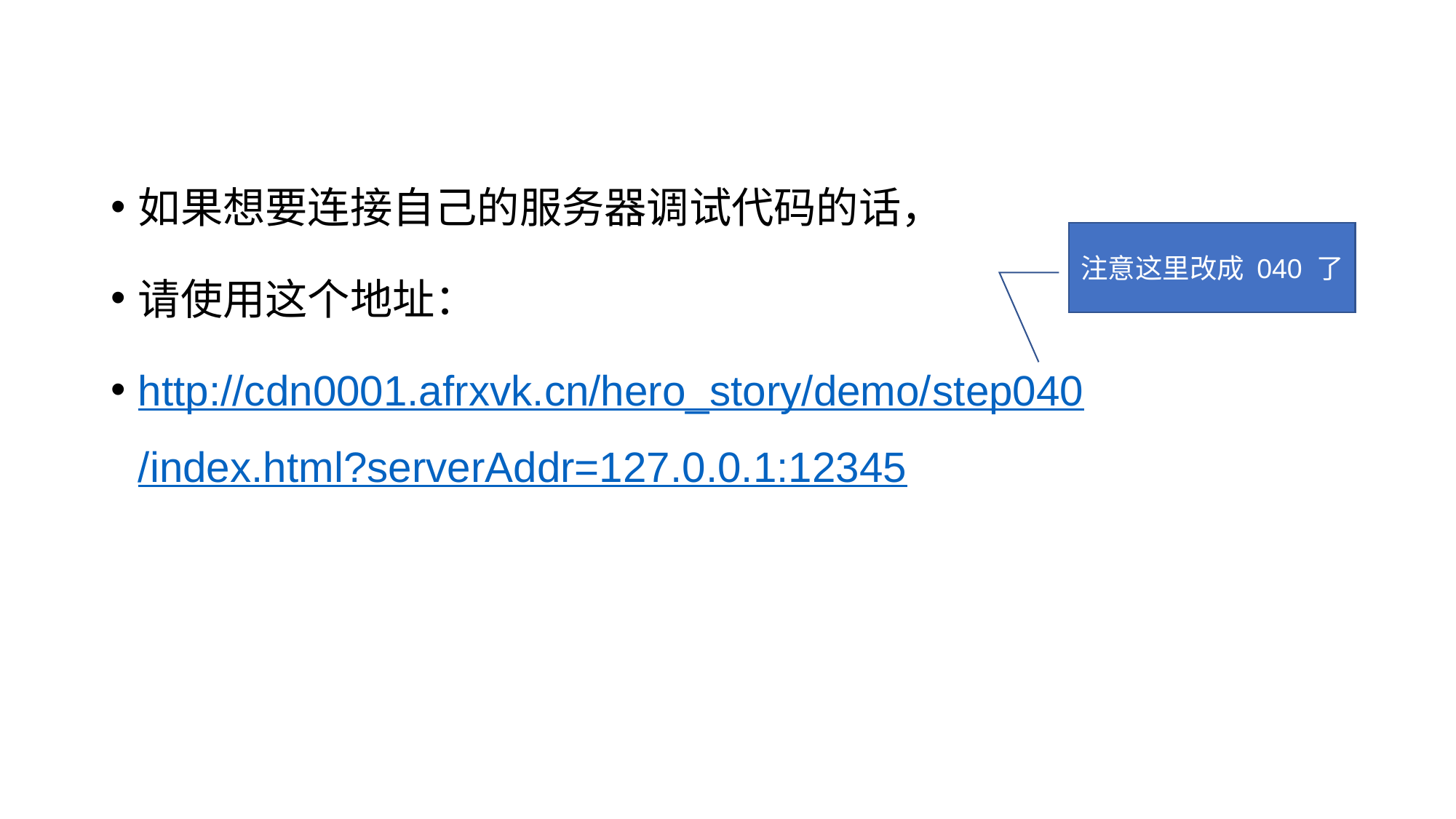

如果想要连接自己的服务器调试代码的话，
请使用这个地址：
http://cdn0001.afrxvk.cn/hero_story/demo/step040/index.html?serverAddr=127.0.0.1:12345
注意这里改成 040 了